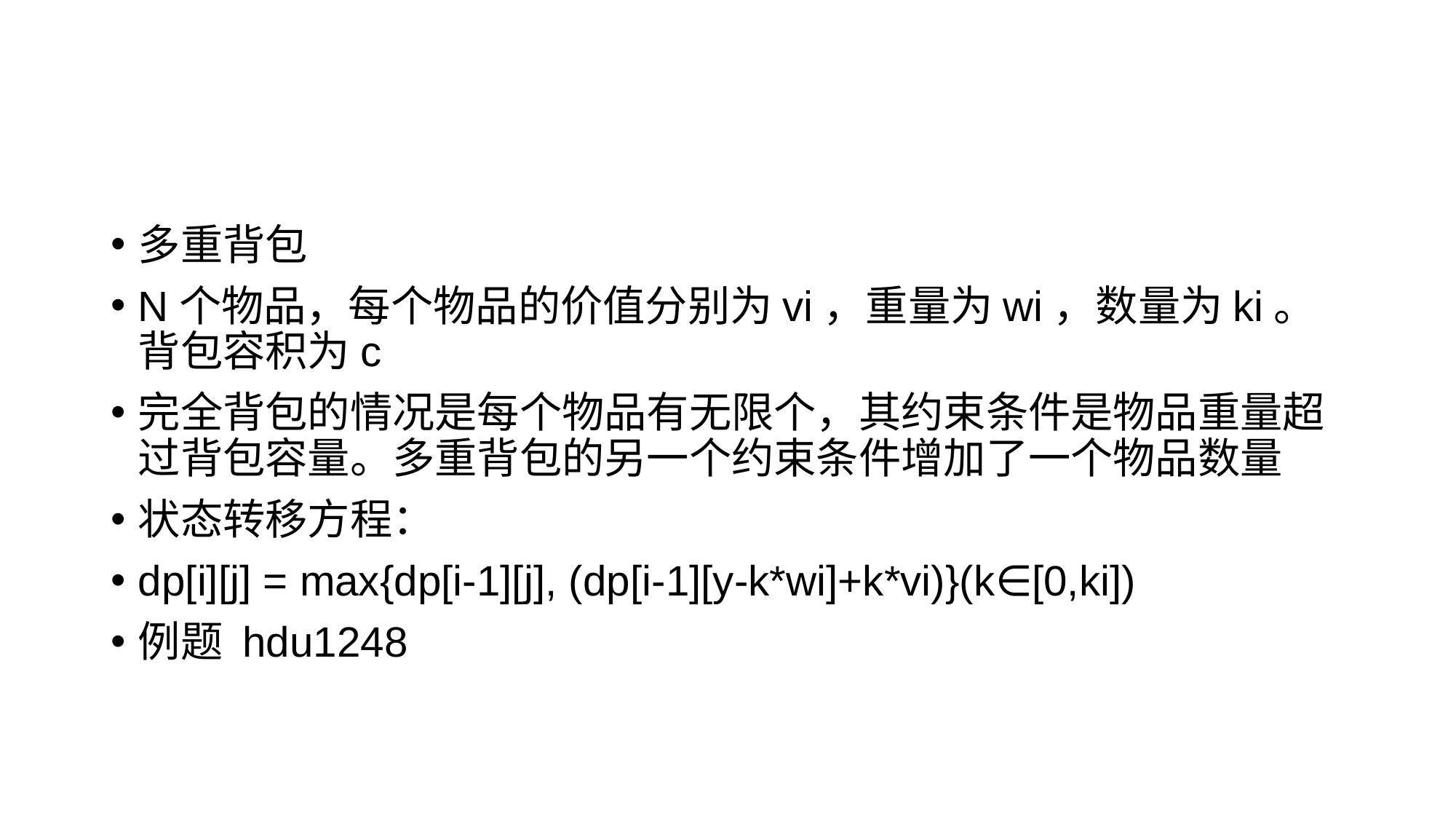

#
多重背包
N个物品，每个物品的价值分别为vi，重量为wi，数量为ki。背包容积为c
完全背包的情况是每个物品有无限个，其约束条件是物品重量超过背包容量。多重背包的另一个约束条件增加了一个物品数量
状态转移方程：
dp[i][j] = max{dp[i-1][j], (dp[i-1][y-k*wi]+k*vi)}(k∈[0,ki])
例题 hdu1248